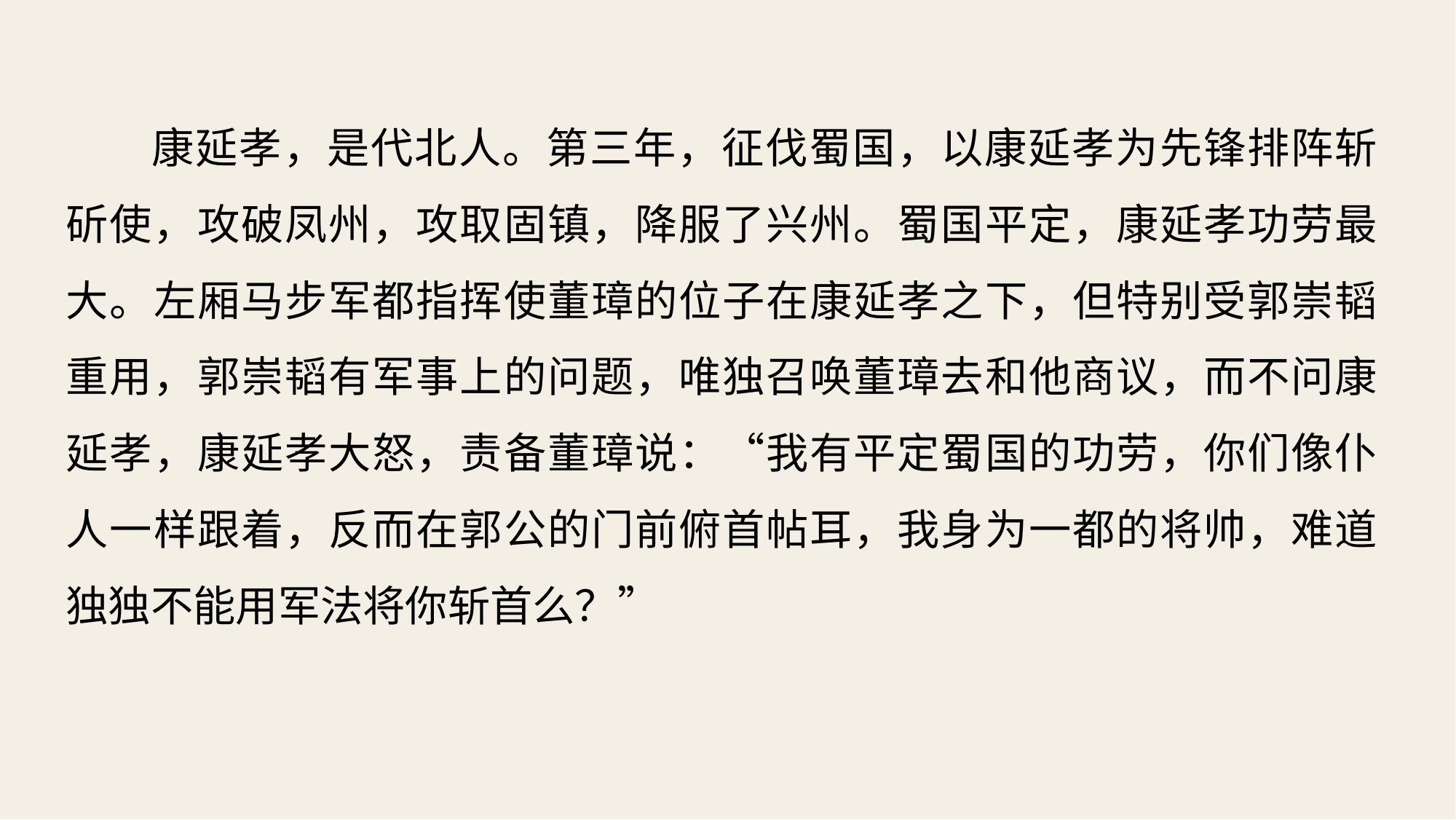

康延孝，是代北人。第三年，征伐蜀国，以康延孝为先锋排阵斩斫使，攻破凤州，攻取固镇，降服了兴州。蜀国平定，康延孝功劳最大。左厢马步军都指挥使董璋的位子在康延孝之下，但特别受郭崇韬重用，郭崇韬有军事上的问题，唯独召唤董璋去和他商议，而不问康延孝，康延孝大怒，责备董璋说：“我有平定蜀国的功劳，你们像仆人一样跟着，反而在郭公的门前俯首帖耳，我身为一都的将帅，难道独独不能用军法将你斩首么？”